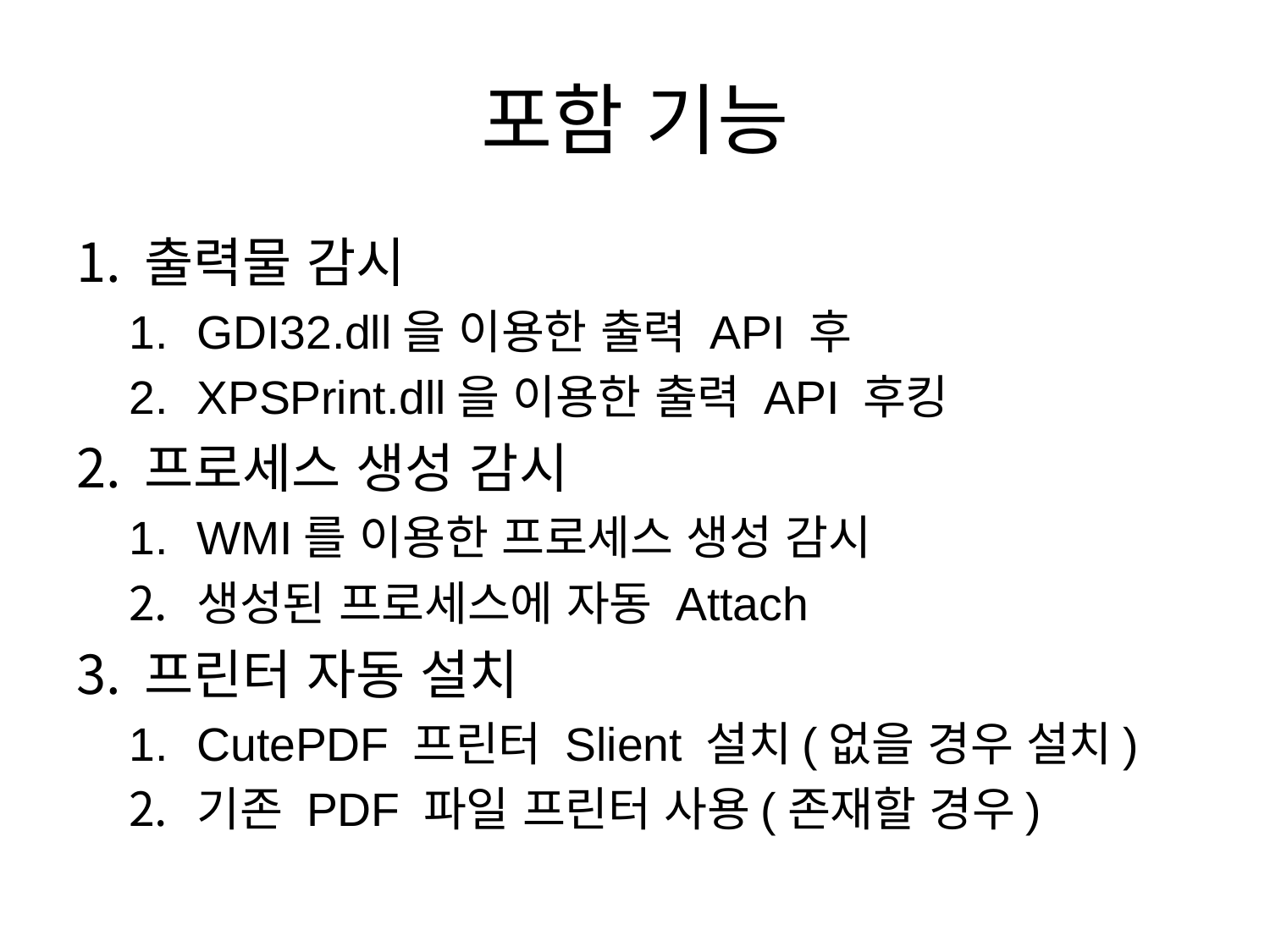

# 포함 기능
출력물 감시
GDI32.dll을 이용한 출력 API 후
XPSPrint.dll을 이용한 출력 API 후킹
프로세스 생성 감시
WMI를 이용한 프로세스 생성 감시
생성된 프로세스에 자동 Attach
프린터 자동 설치
CutePDF 프린터 Slient 설치(없을 경우 설치)
기존 PDF 파일 프린터 사용(존재할 경우)